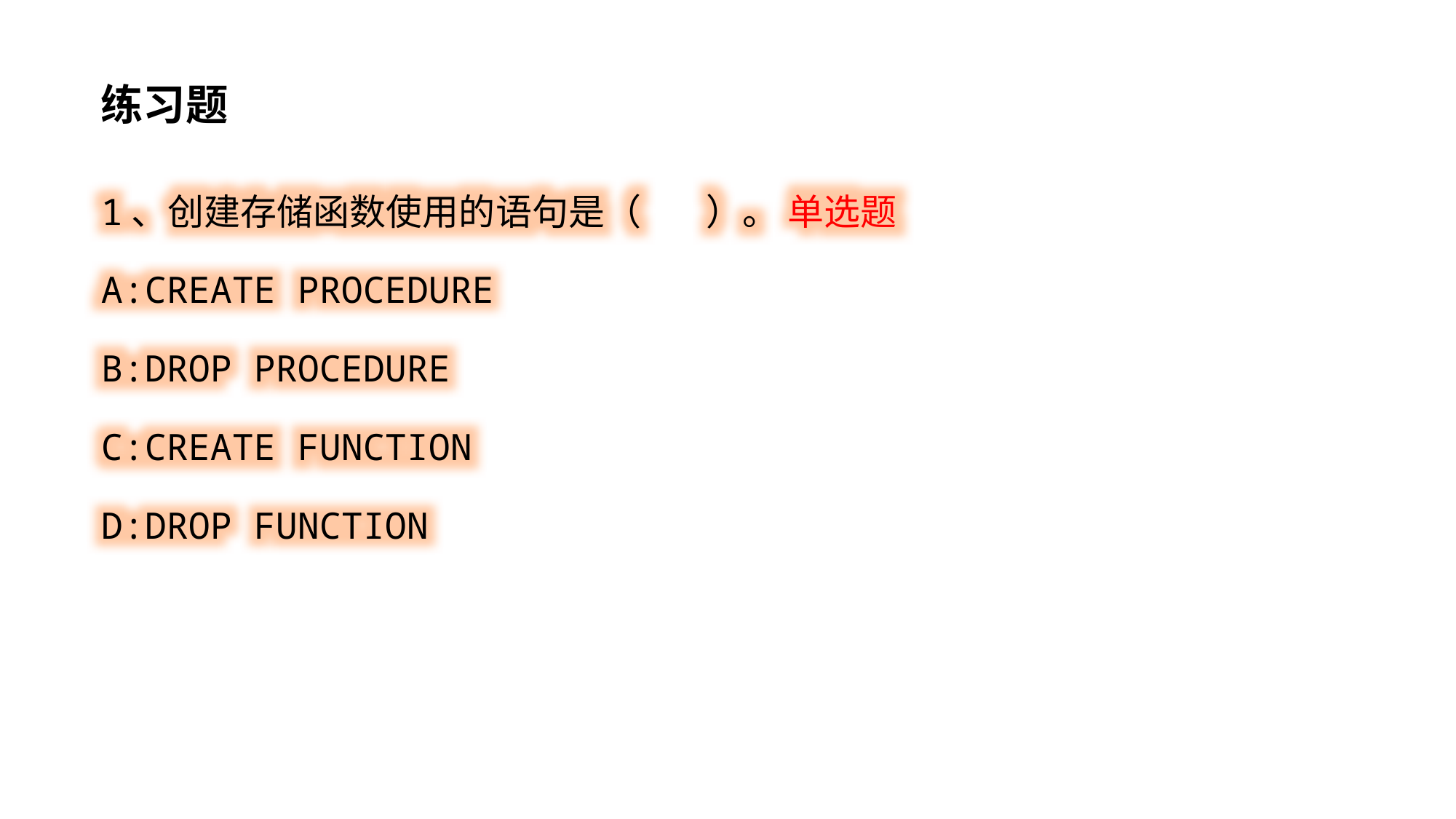

练习题
1、创建存储函数使用的语句是（        ）。 单选题

A:CREATE PROCEDURE

B:DROP PROCEDURE

C:CREATE FUNCTION

D:DROP FUNCTION